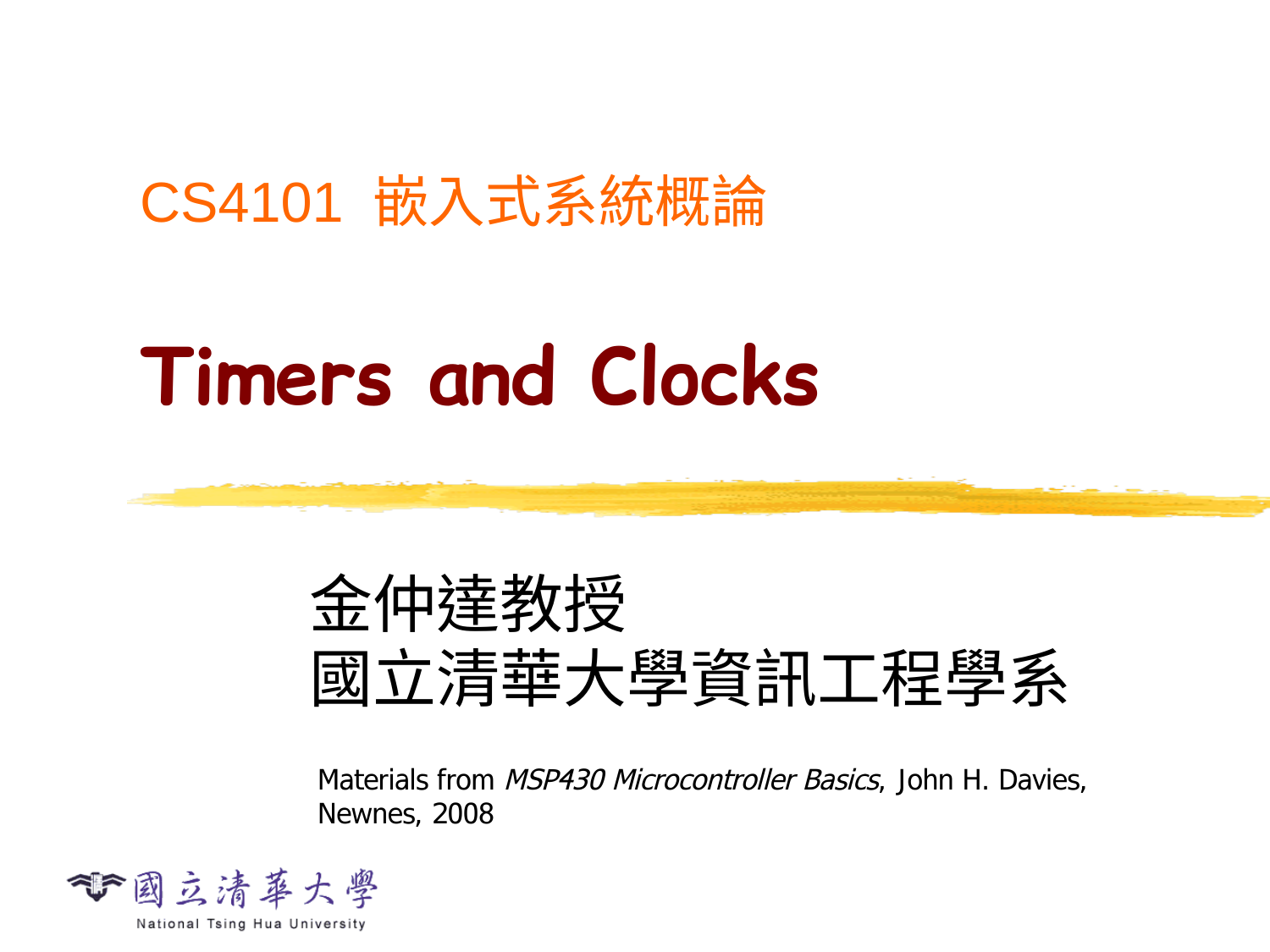

# CS4101 嵌入式系統概論 Timers and Clocks
金仲達教授
國立清華大學資訊工程學系
Materials from MSP430 Microcontroller Basics, John H. Davies, Newnes, 2008